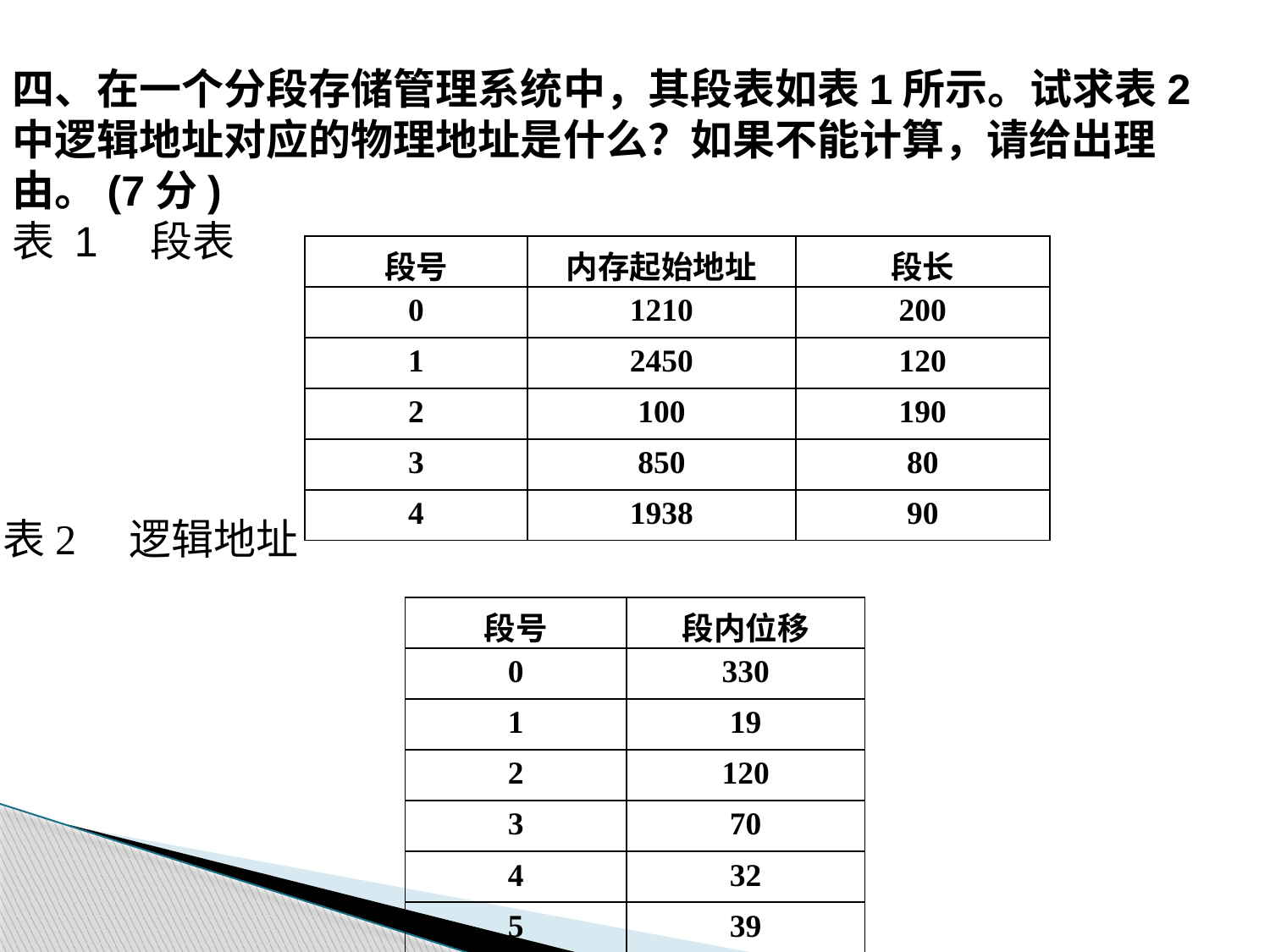

四、在一个分段存储管理系统中，其段表如表1所示。试求表2中逻辑地址对应的物理地址是什么？如果不能计算，请给出理由。(7分)
表 1　段表

| 段号 | 内存起始地址 | 段长 |
| --- | --- | --- |
| 0 | 1210 | 200 |
| 1 | 2450 | 120 |
| 2 | 100 | 190 |
| 3 | 850 | 80 |
| 4 | 1938 | 90 |
表2　逻辑地址

| 段号 | 段内位移 |
| --- | --- |
| 0 | 330 |
| 1 | 19 |
| 2 | 120 |
| 3 | 70 |
| 4 | 32 |
| 5 | 39 |